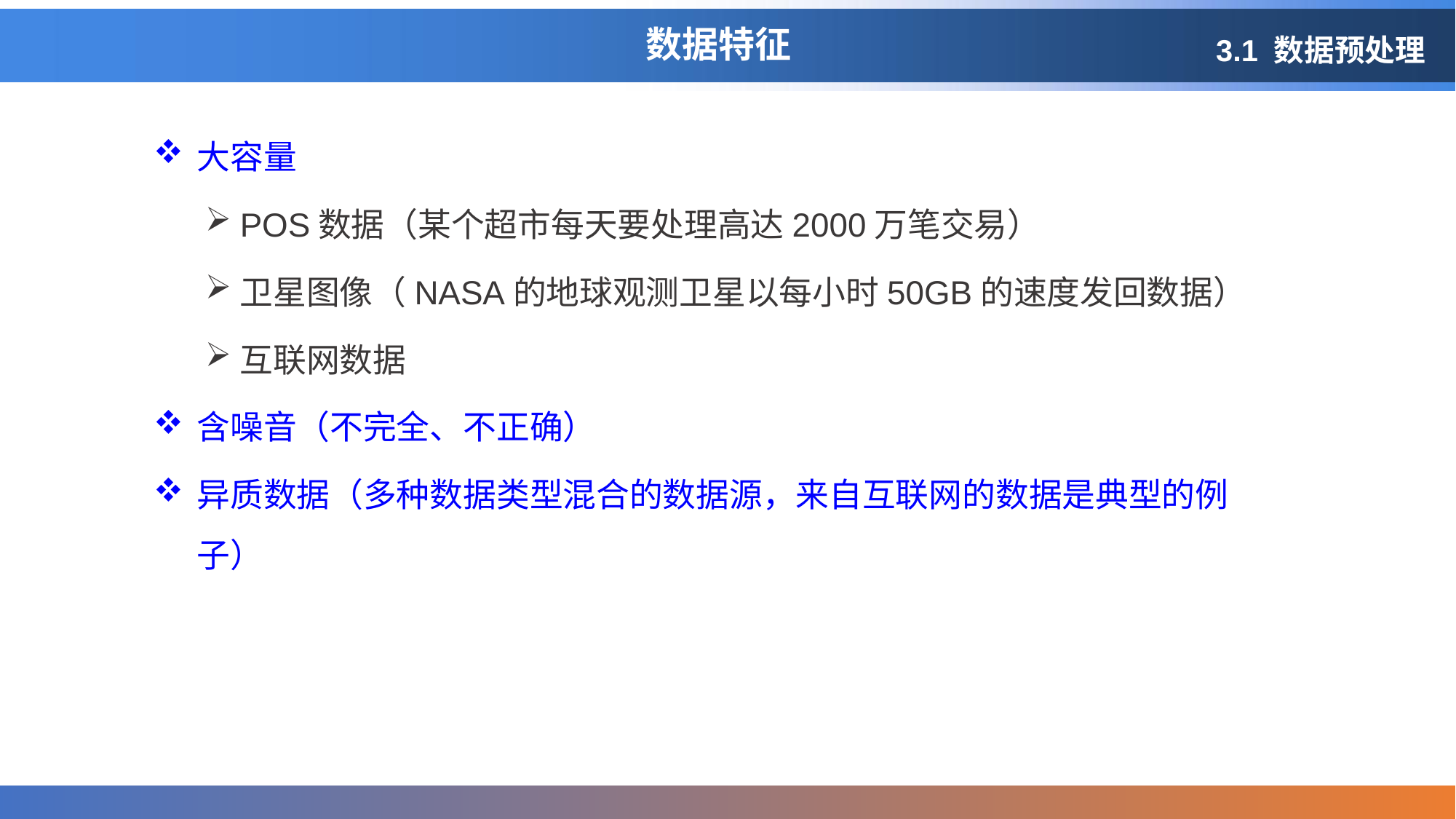

# 数据特征
3.1 数据预处理
大容量
POS数据（某个超市每天要处理高达2000万笔交易）
卫星图像（NASA的地球观测卫星以每小时50GB的速度发回数据）
互联网数据
含噪音（不完全、不正确）
异质数据（多种数据类型混合的数据源，来自互联网的数据是典型的例子）